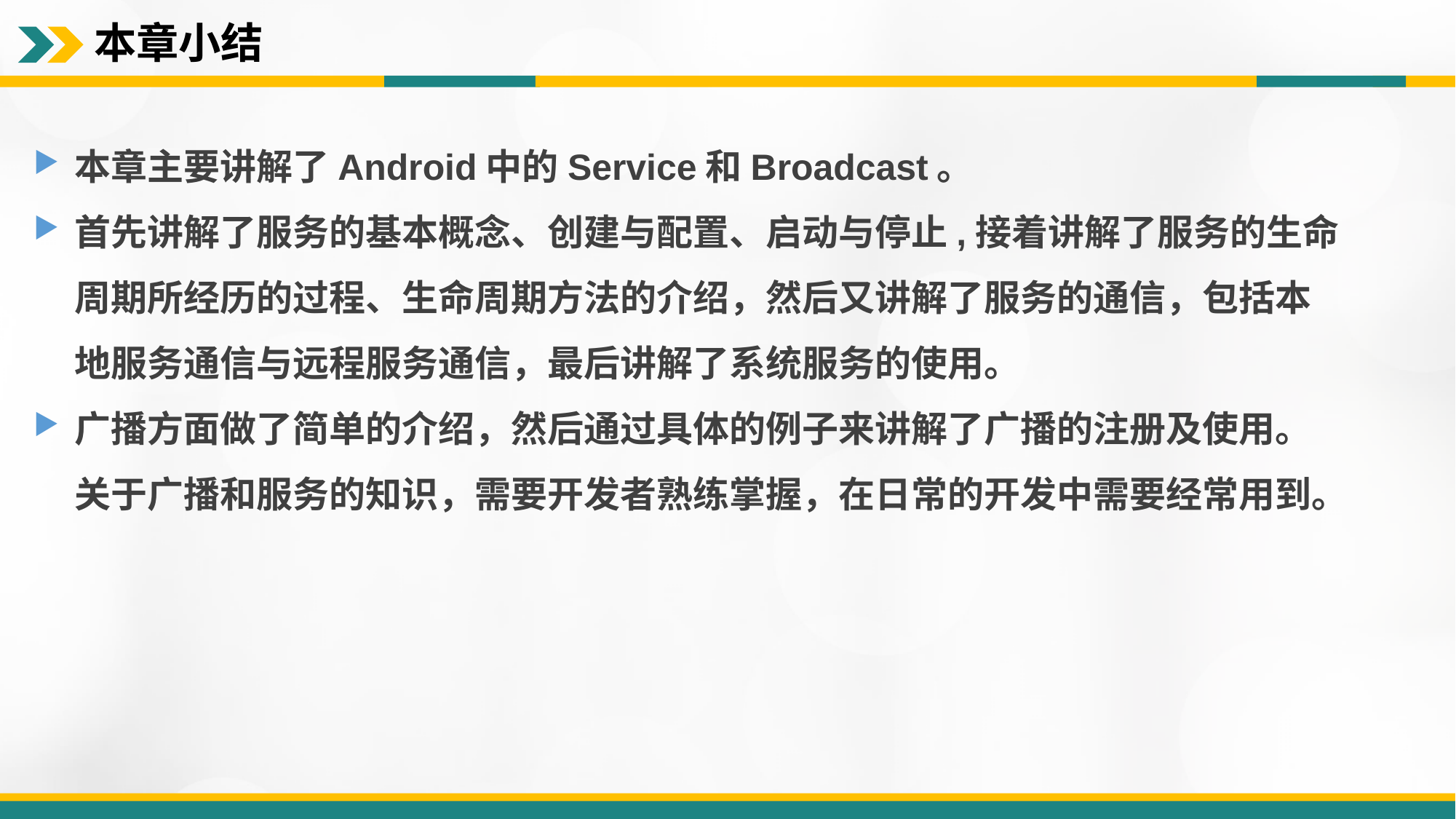

# 本章小结
本章主要讲解了Android中的Service和Broadcast。
首先讲解了服务的基本概念、创建与配置、启动与停止,接着讲解了服务的生命周期所经历的过程、生命周期方法的介绍，然后又讲解了服务的通信，包括本地服务通信与远程服务通信，最后讲解了系统服务的使用。
广播方面做了简单的介绍，然后通过具体的例子来讲解了广播的注册及使用。关于广播和服务的知识，需要开发者熟练掌握，在日常的开发中需要经常用到。